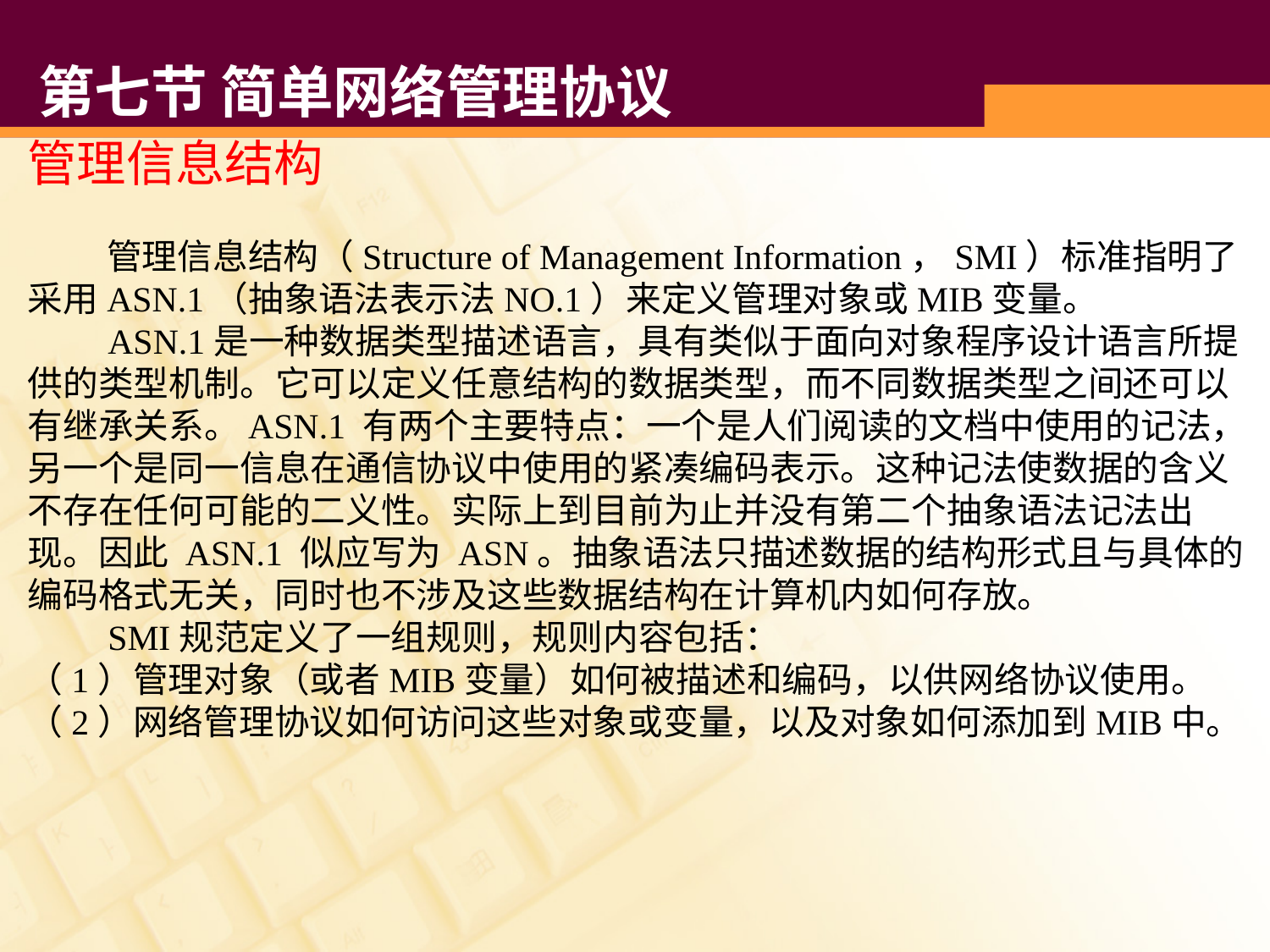

# 第七节 简单网络管理协议
管理信息结构

         管理信息结构（Structure of Management Information，SMI）标准指明了采用ASN.1（抽象语法表示法NO.1）来定义管理对象或MIB变量。
         ASN.1是一种数据类型描述语言，具有类似于面向对象程序设计语言所提供的类型机制。它可以定义任意结构的数据类型，而不同数据类型之间还可以有继承关系。ASN.1 有两个主要特点：一个是人们阅读的文档中使用的记法，另一个是同一信息在通信协议中使用的紧凑编码表示。这种记法使数据的含义不存在任何可能的二义性。实际上到目前为止并没有第二个抽象语法记法出现。因此 ASN.1 似应写为 ASN。抽象语法只描述数据的结构形式且与具体的编码格式无关，同时也不涉及这些数据结构在计算机内如何存放。
         SMI规范定义了一组规则，规则内容包括：
（1）管理对象（或者MIB变量）如何被描述和编码，以供网络协议使用。
（2）网络管理协议如何访问这些对象或变量，以及对象如何添加到MIB中。